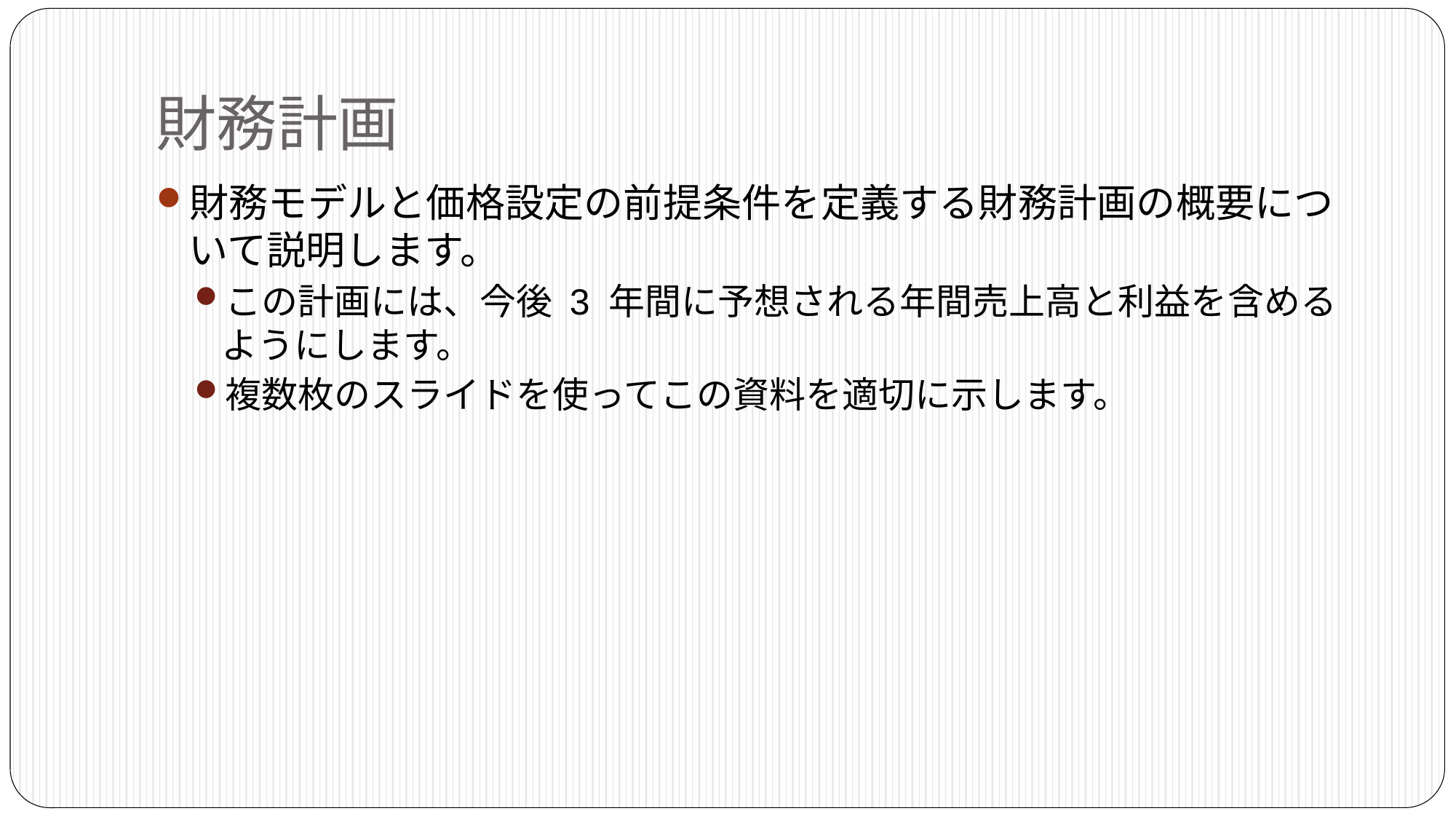

# 財務計画
財務モデルと価格設定の前提条件を定義する財務計画の概要について説明します。
この計画には、今後 3 年間に予想される年間売上高と利益を含めるようにします。
複数枚のスライドを使ってこの資料を適切に示します。